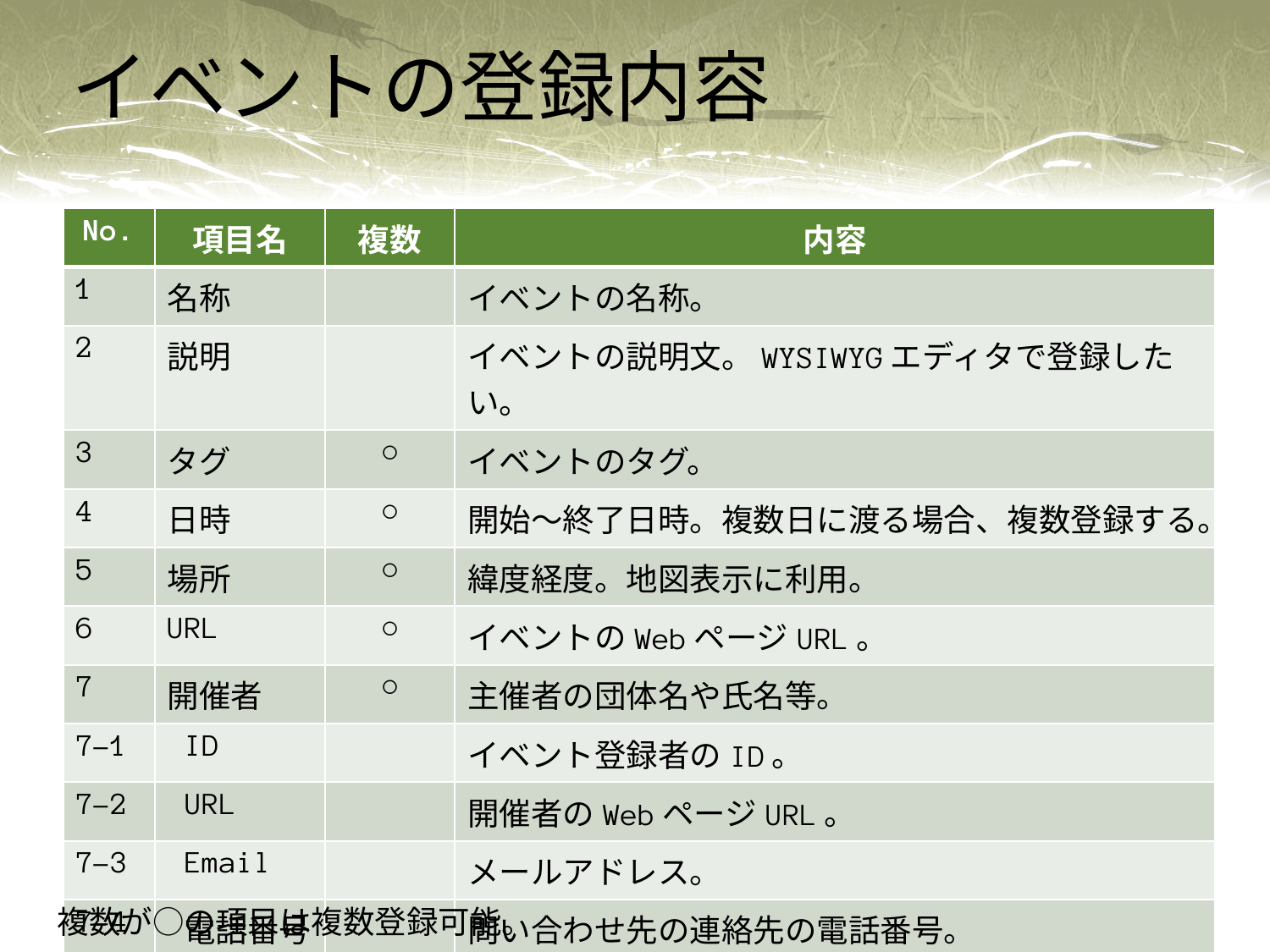

# イベントの登録内容
| No. | 項目名 | 複数 | 内容 |
| --- | --- | --- | --- |
| 1 | 名称 |  | イベントの名称。 |
| 2 | 説明 |  | イベントの説明文。WYSIWYGエディタで登録したい。 |
| 3 | タグ | ○ | イベントのタグ。 |
| 4 | 日時 | ○ | 開始～終了日時。複数日に渡る場合、複数登録する。 |
| 5 | 場所 | ○ | 緯度経度。地図表示に利用。 |
| 6 | URL | ○ | イベントのWebページURL。 |
| 7 | 開催者 | ○ | 主催者の団体名や氏名等。 |
| 7-1 | ID |  | イベント登録者のID。 |
| 7-2 | URL |  | 開催者のWebページURL。 |
| 7-3 | Email |  | メールアドレス。 |
| 7-4 | 電話番号 |  | 問い合わせ先の連絡先の電話番号。 |
複数が○の項目は複数登録可能。